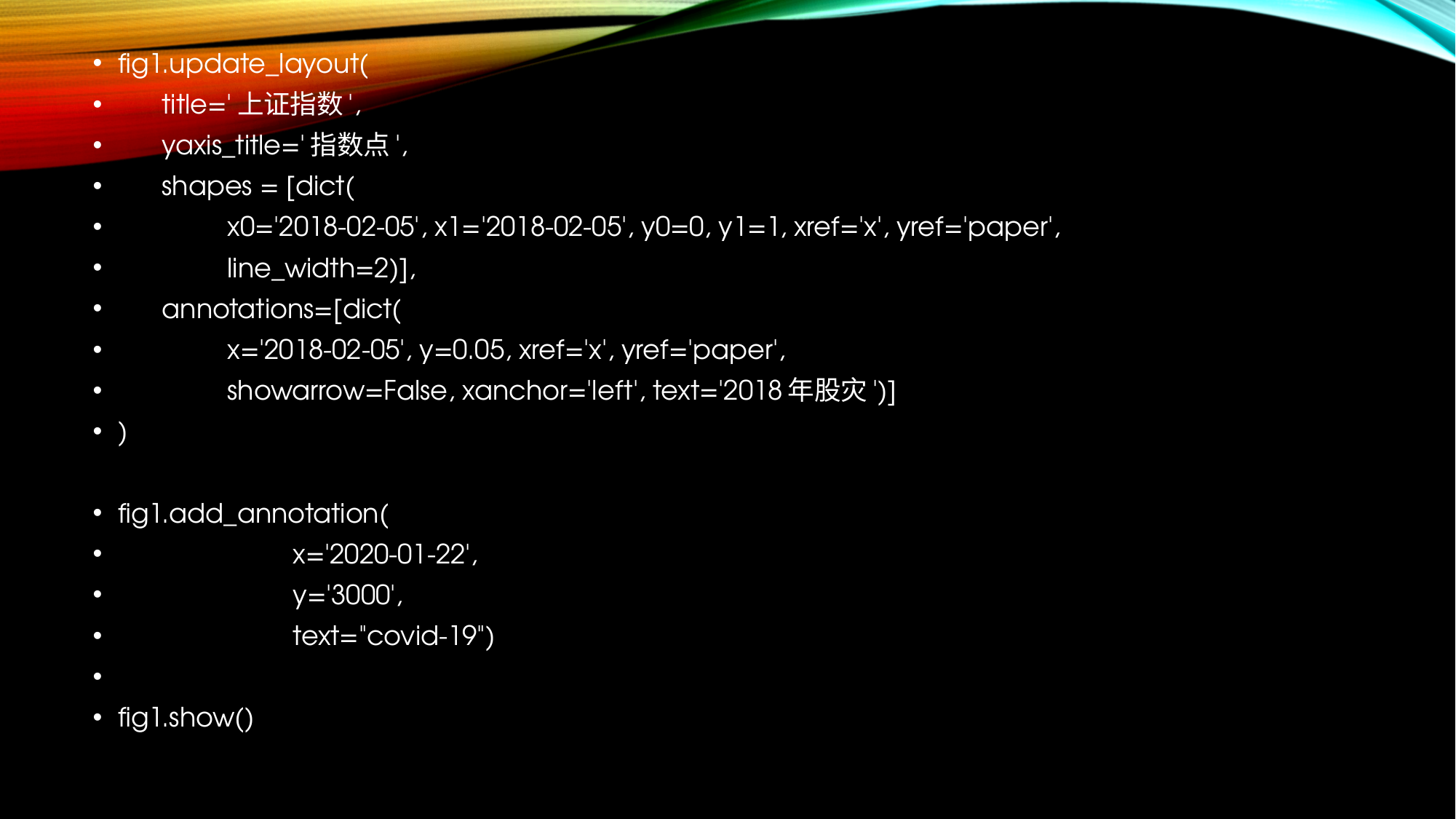

fig1.update_layout(
      title='上证指数',
      yaxis_title='指数点',
      shapes = [dict(
               x0='2018-02-05', x1='2018-02-05', y0=0, y1=1, xref='x', yref='paper',
               line_width=2)],
      annotations=[dict(
               x='2018-02-05', y=0.05, xref='x', yref='paper',
               showarrow=False, xanchor='left', text='2018年股灾')]
)

fig1.add_annotation(
                        x='2020-01-22',
                        y='3000',
                        text="covid-19")

fig1.show()